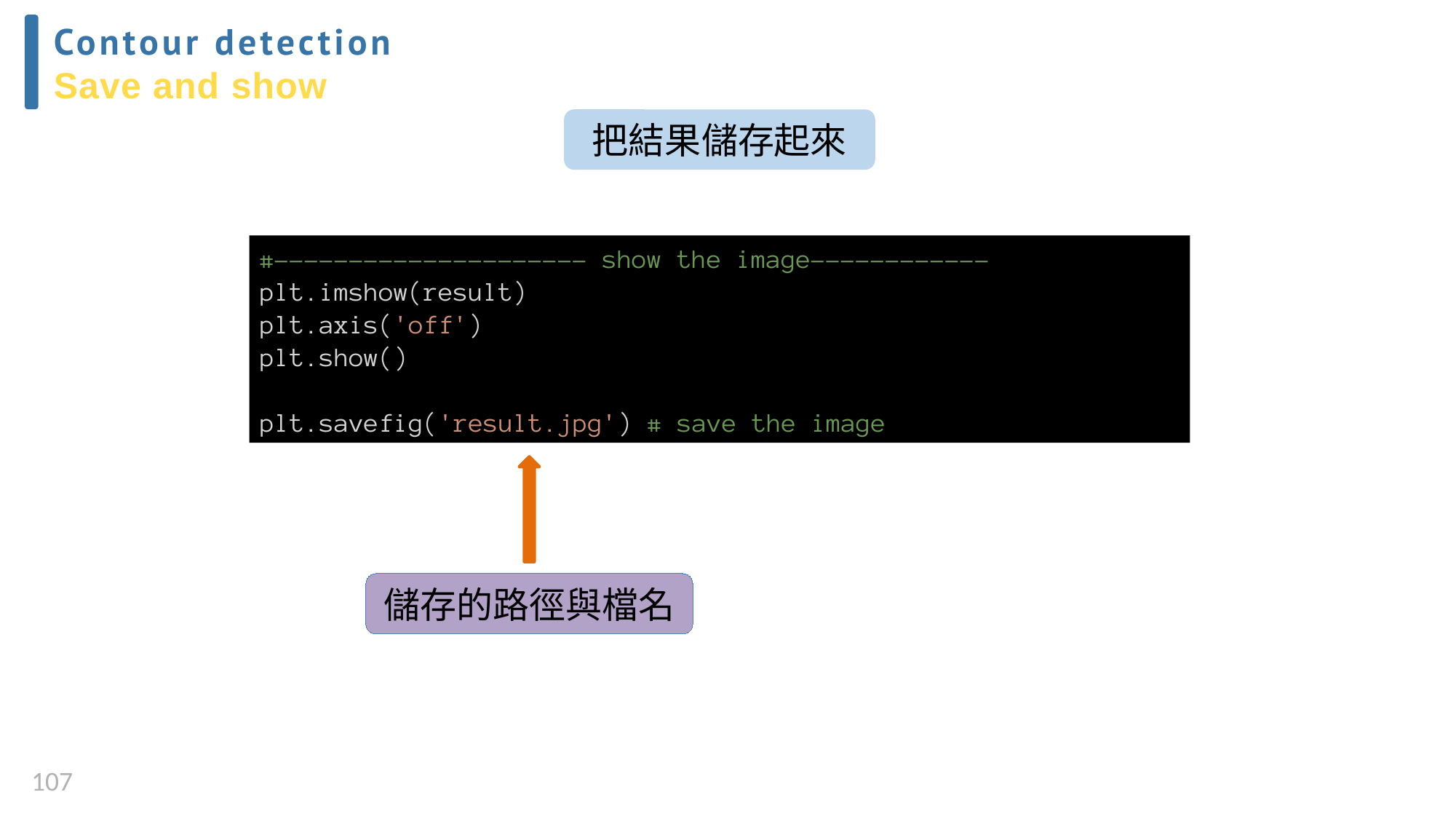

107

Contour detection
Save and show
把結果儲存起來
#--------------------- show the image------------
plt.imshow(result)
plt.axis('off')
plt.show()
plt.savefig('result.jpg') # save the image

儲存的路徑與檔名